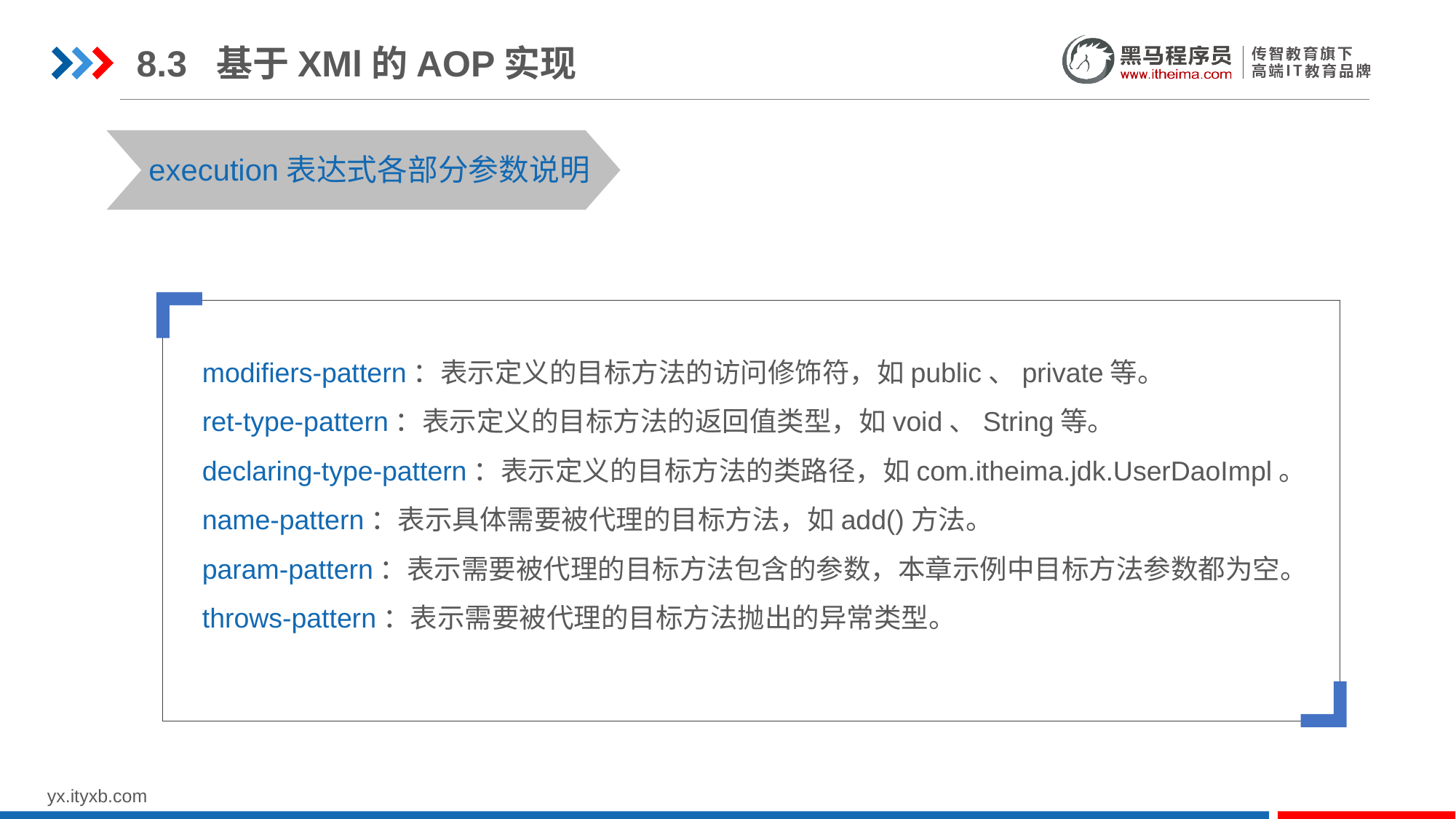

8.3  基于XMl的AOP实现

execution表达式各部分参数说明

modifiers-pattern：表示定义的目标方法的访问修饰符，如public、private等。
ret-type-pattern：表示定义的目标方法的返回值类型，如void、String等。
declaring-type-pattern：表示定义的目标方法的类路径，如com.itheima.jdk.UserDaoImpl。
name-pattern：表示具体需要被代理的目标方法，如add()方法。
param-pattern：表示需要被代理的目标方法包含的参数，本章示例中目标方法参数都为空。
throws-pattern：表示需要被代理的目标方法抛出的异常类型。